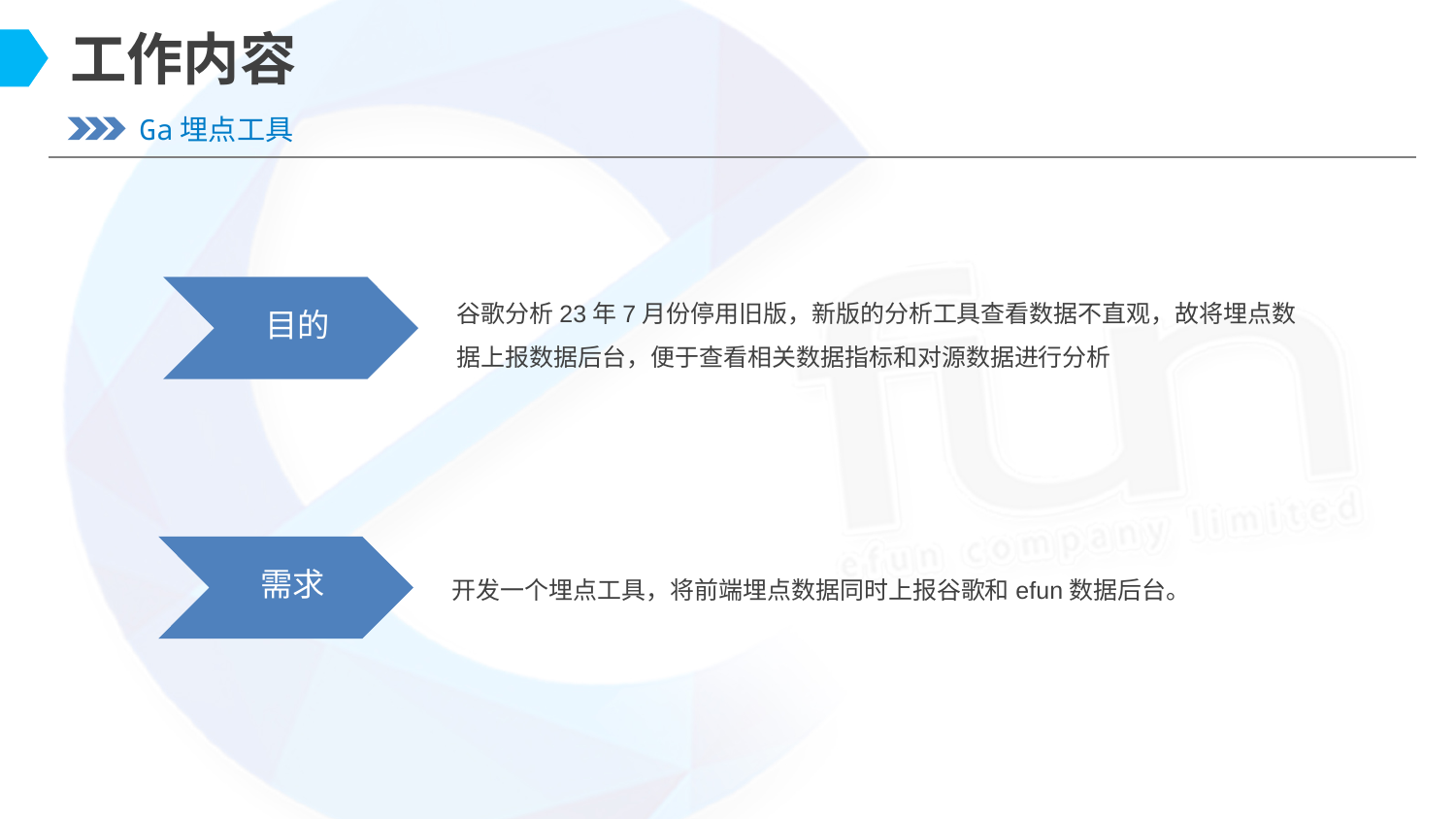

工作内容

Ga埋点工具

谷歌分析23年7月份停用旧版，新版的分析工具查看数据不直观，故将埋点数据上报数据后台，便于查看相关数据指标和对源数据进行分析

目的

需求
开发一个埋点工具，将前端埋点数据同时上报谷歌和efun数据后台。